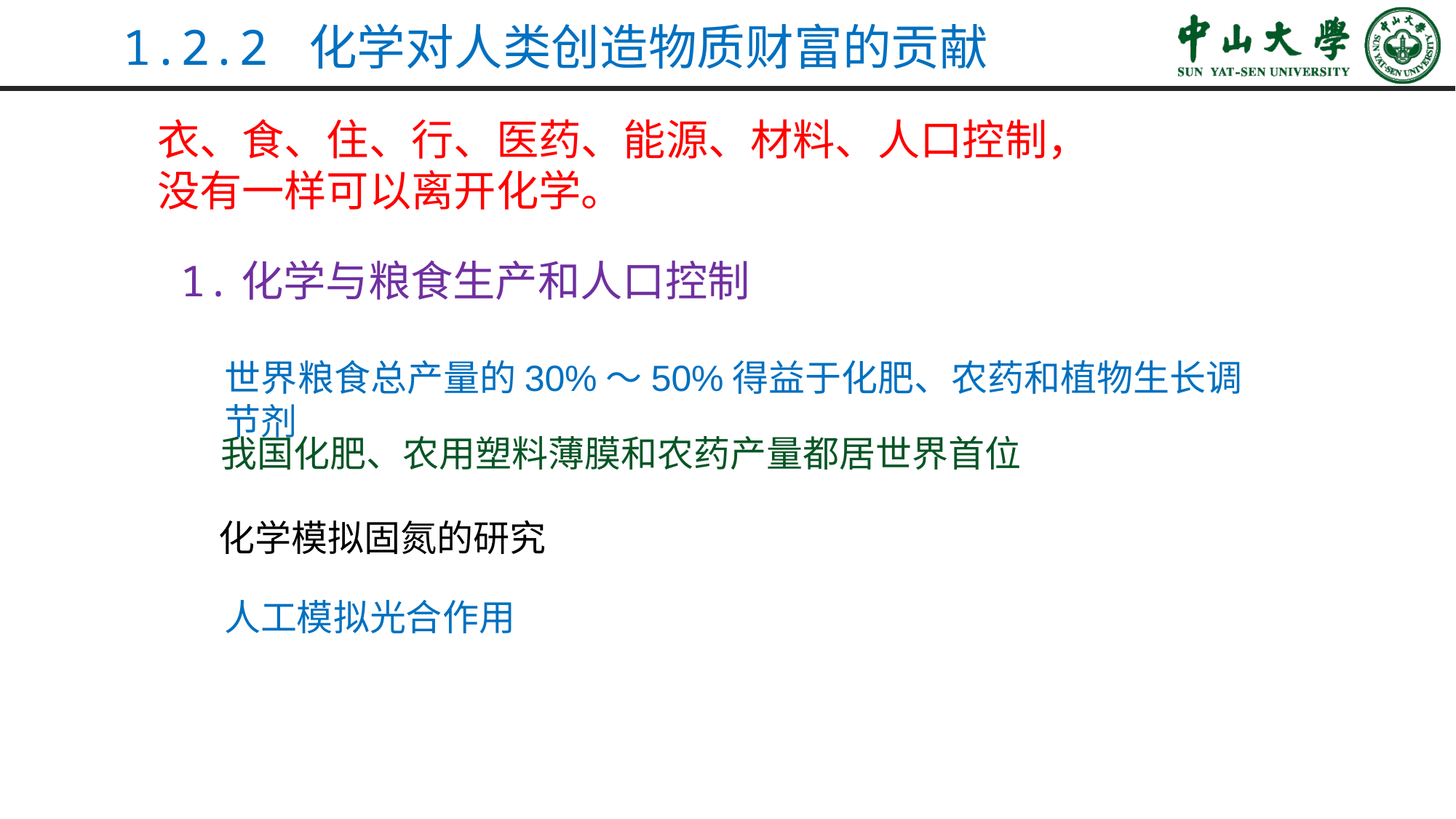

1.2.2 化学对人类创造物质财富的贡献
衣、食、住、行、医药、能源、材料、人口控制，
没有一样可以离开化学。
1.化学与粮食生产和人口控制
世界粮食总产量的30%～50%得益于化肥、农药和植物生长调节剂
我国化肥、农用塑料薄膜和农药产量都居世界首位
化学模拟固氮的研究
人工模拟光合作用